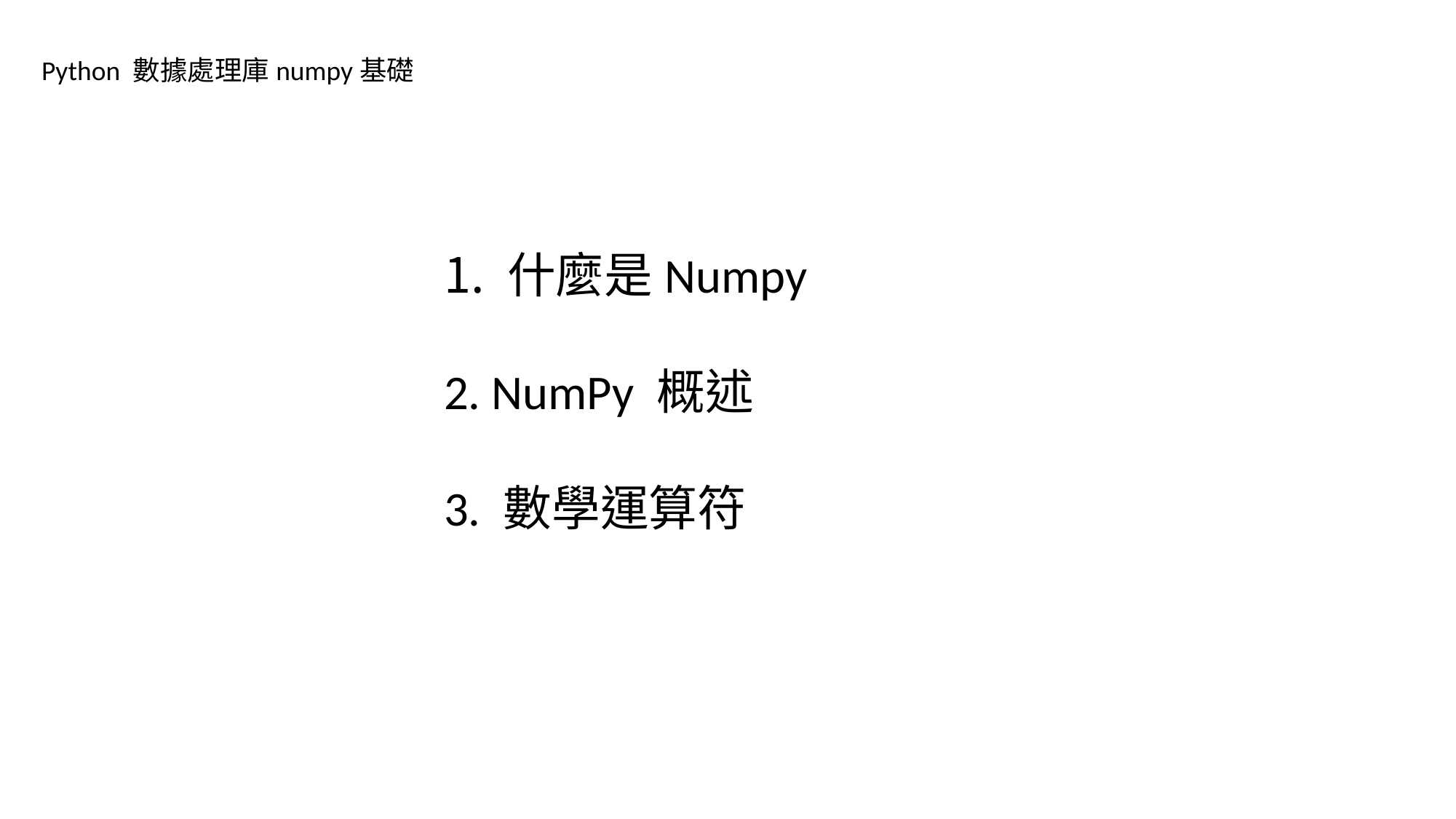

Python 數據處理庫numpy基礎
 什麼是Numpy

2. NumPy 概述

3. 數學運算符